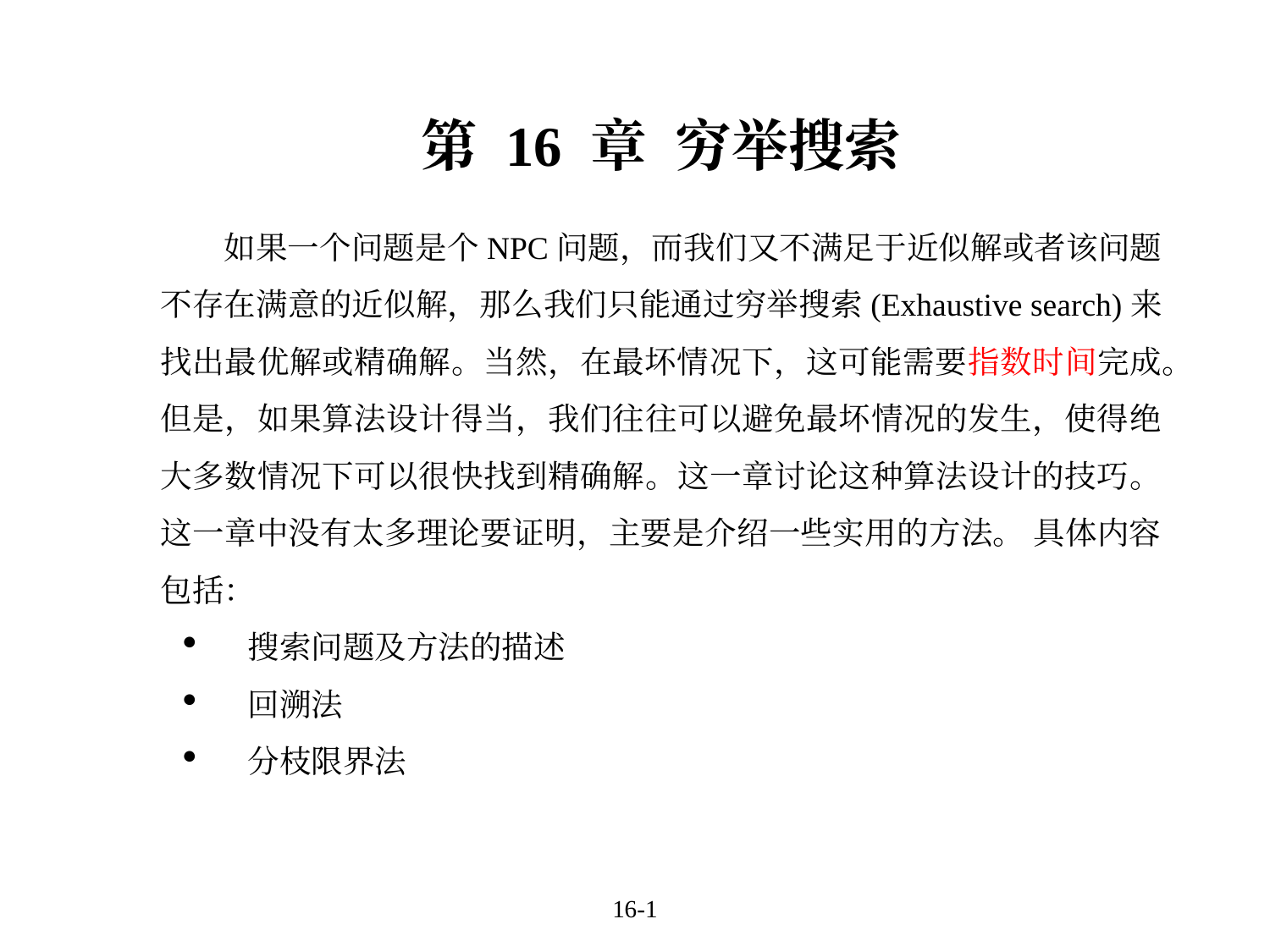

# 第 16 章	穷举搜索
如果一个问题是个NPC问题，而我们又不满足于近似解或者该问题不存在满意的近似解，那么我们只能通过穷举搜索(Exhaustive search)来找出最优解或精确解。当然，在最坏情况下，这可能需要指数时间完成。但是，如果算法设计得当，我们往往可以避免最坏情况的发生，使得绝大多数情况下可以很快找到精确解。这一章讨论这种算法设计的技巧。这一章中没有太多理论要证明，主要是介绍一些实用的方法。 具体内容包括：
搜索问题及方法的描述
回溯法
分枝限界法
16-1